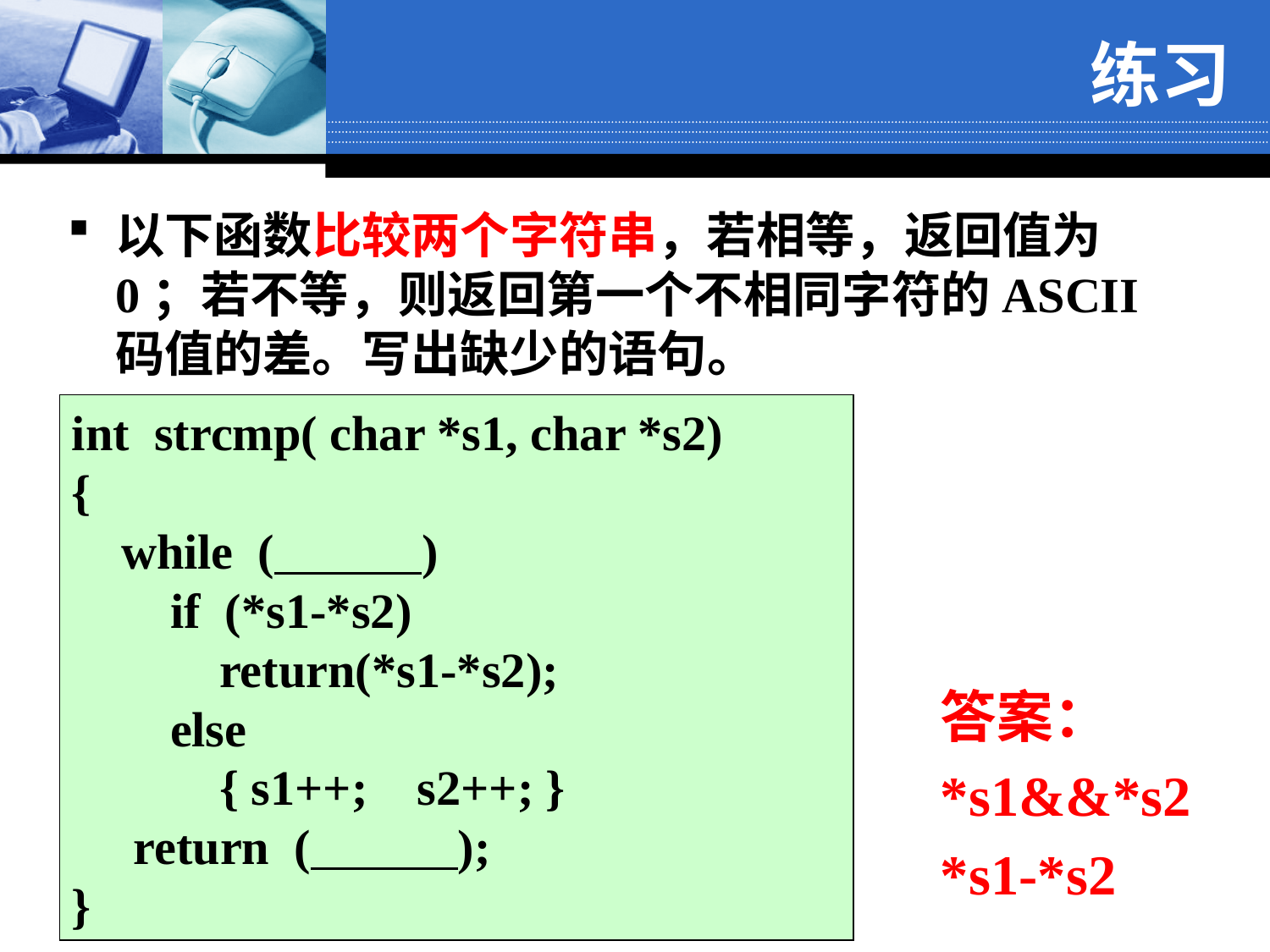

练习
以下函数比较两个字符串，若相等，返回值为0；若不等，则返回第一个不相同字符的ASCII码值的差。写出缺少的语句。
int  strcmp( char *s1, char *s2)
{
    while  (            )
        if  (*s1-*s2)
            return(*s1-*s2);
        else
            { s1++;    s2++; }
     return  (            );
}
答案：
*s1&&*s2
*s1-*s2